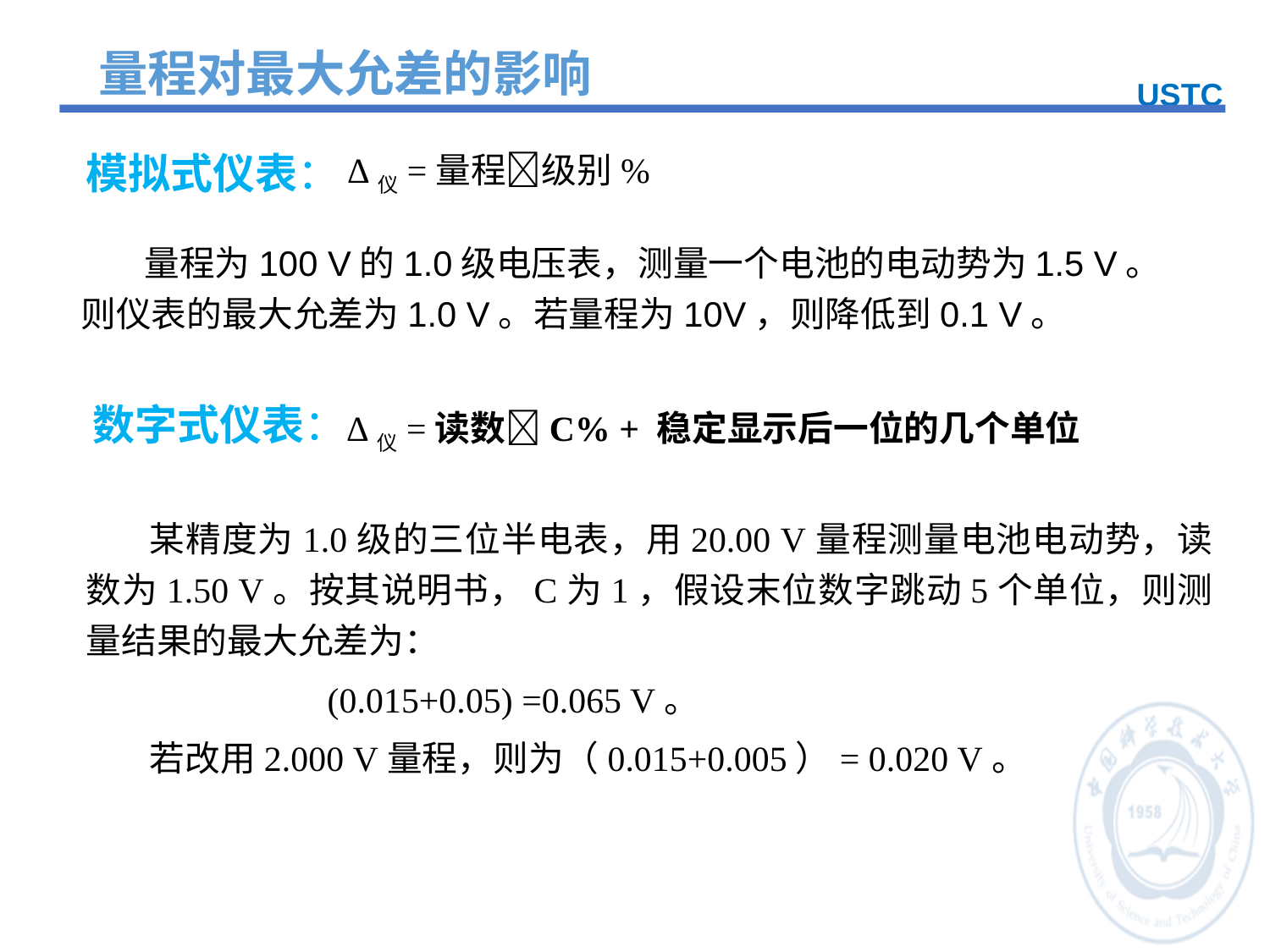

量程对最大允差的影响
USTC

模拟式仪表：
Δ仪=量程×级别%
量程为100 V的1.0级电压表，测量一个电池的电动势为1.5 V。则仪表的最大允差为1.0 V。若量程为10V，则降低到0.1 V。
数字式仪表：
Δ仪=读数×C% + 稳定显示后一位的几个单位
某精度为1.0级的三位半电表，用20.00 V量程测量电池电动势，读数为1.50 V。按其说明书，C为1，假设末位数字跳动5个单位，则测量结果的最大允差为：
                    (0.015+0.05) =0.065 V。
若改用2.000 V量程，则为（0.015+0.005）= 0.020 V。
14